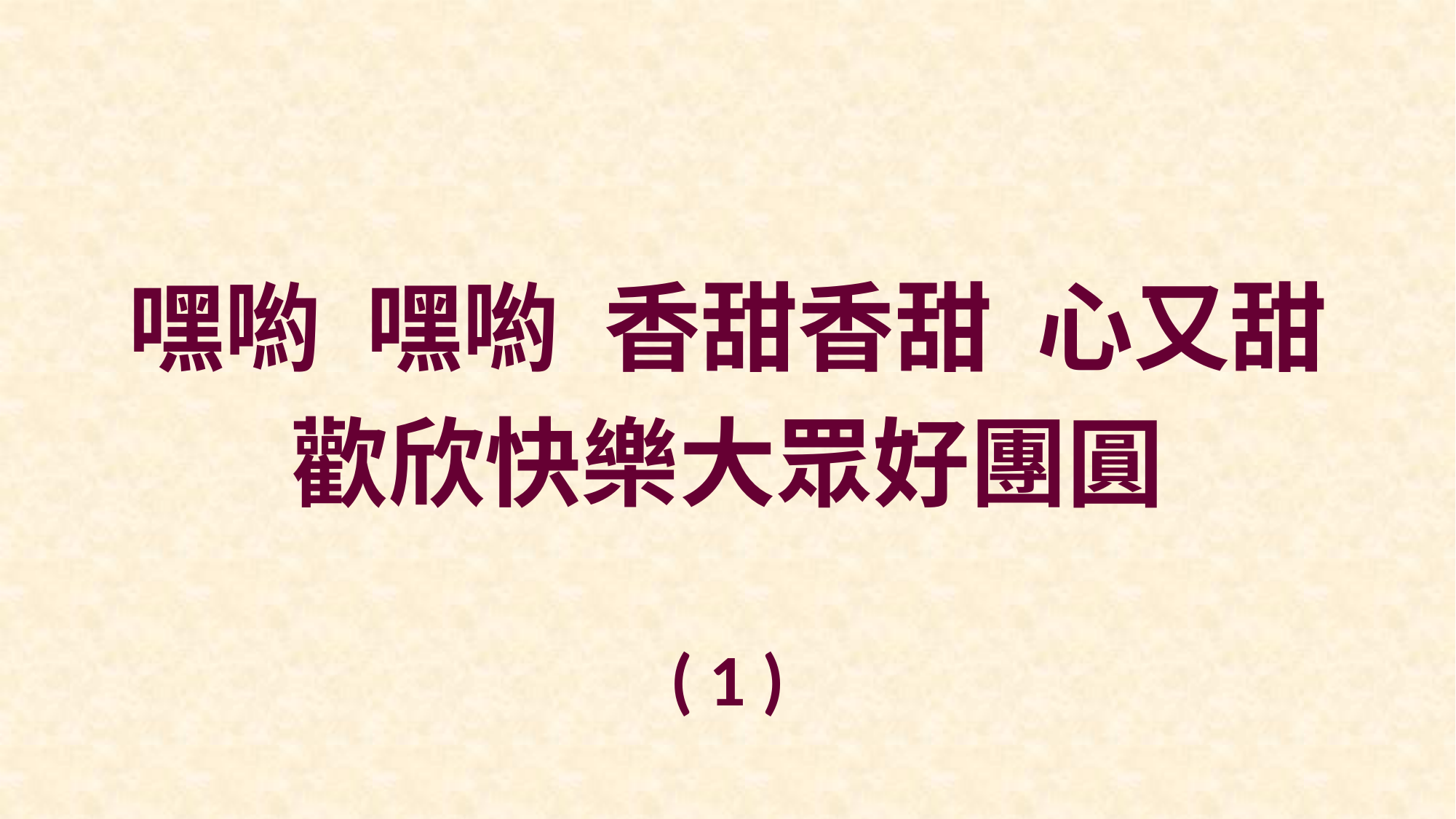

嘿喲  嘿喲  香甜香甜  心又甜
歡欣快樂大眾好團圓
( 1 )